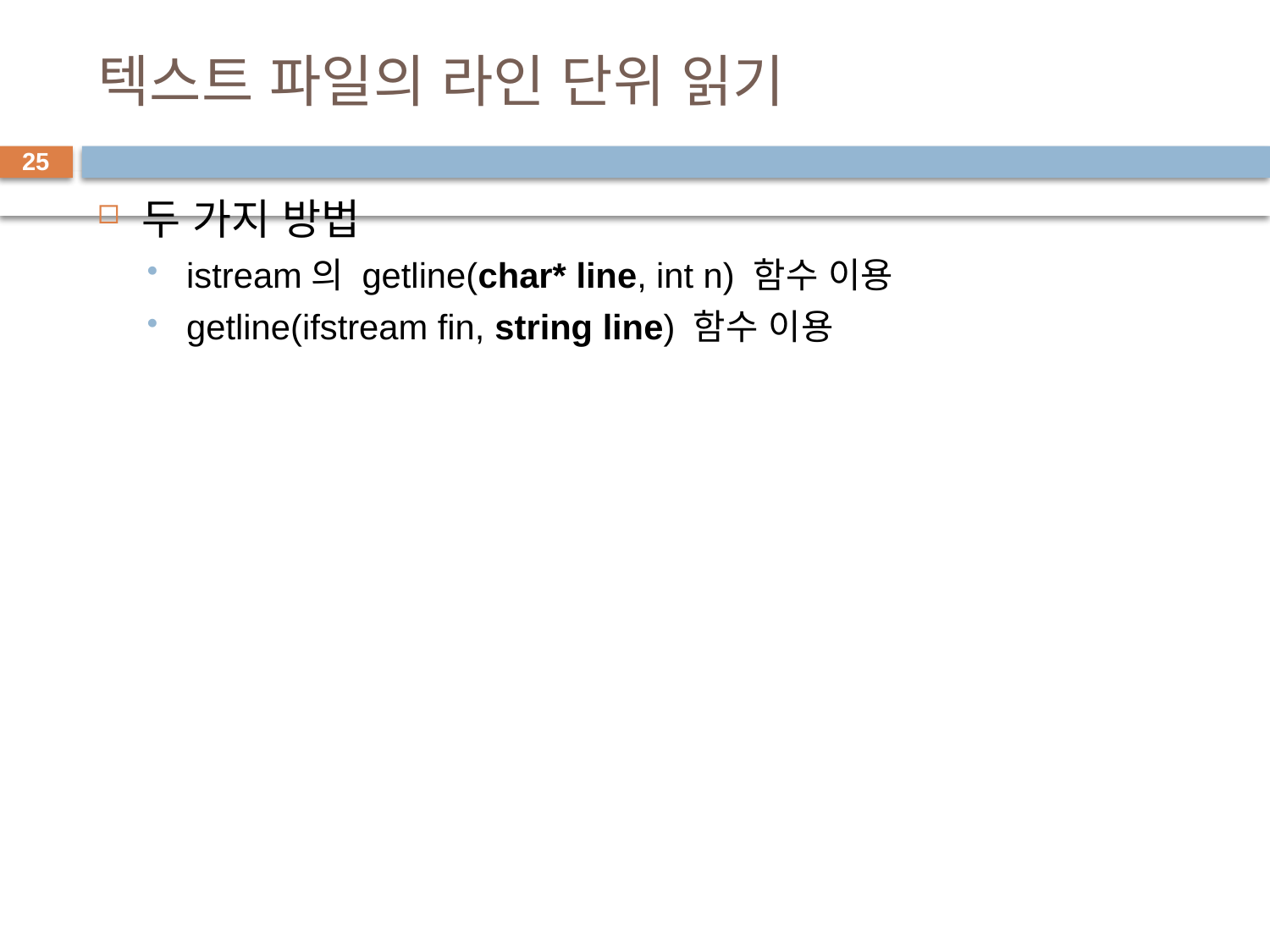

# 텍스트 파일의 라인 단위 읽기
25
두 가지 방법
istream의 getline(char* line, int n) 함수 이용
getline(ifstream fin, string line) 함수 이용